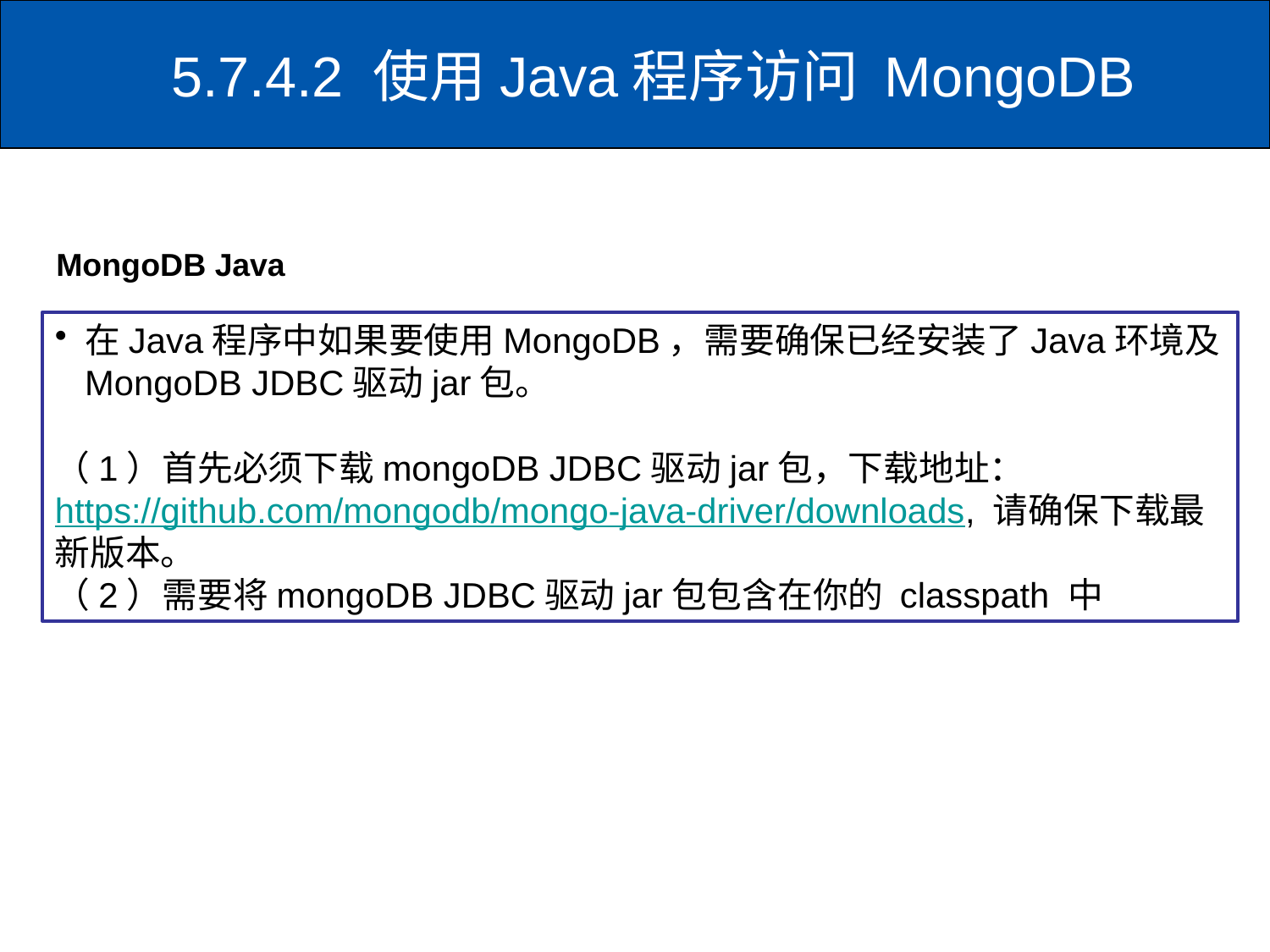

5.7.4.2 使用Java程序访问 MongoDB
MongoDB Java
在Java程序中如果要使用MongoDB，需要确保已经安装了Java环境及MongoDB JDBC驱动jar包。

（1）首先必须下载mongoDB JDBC驱动jar包，下载地址：https://github.com/mongodb/mongo-java-driver/downloads, 请确保下载最新版本。
（2）需要将mongoDB JDBC驱动jar包包含在你的 classpath 中